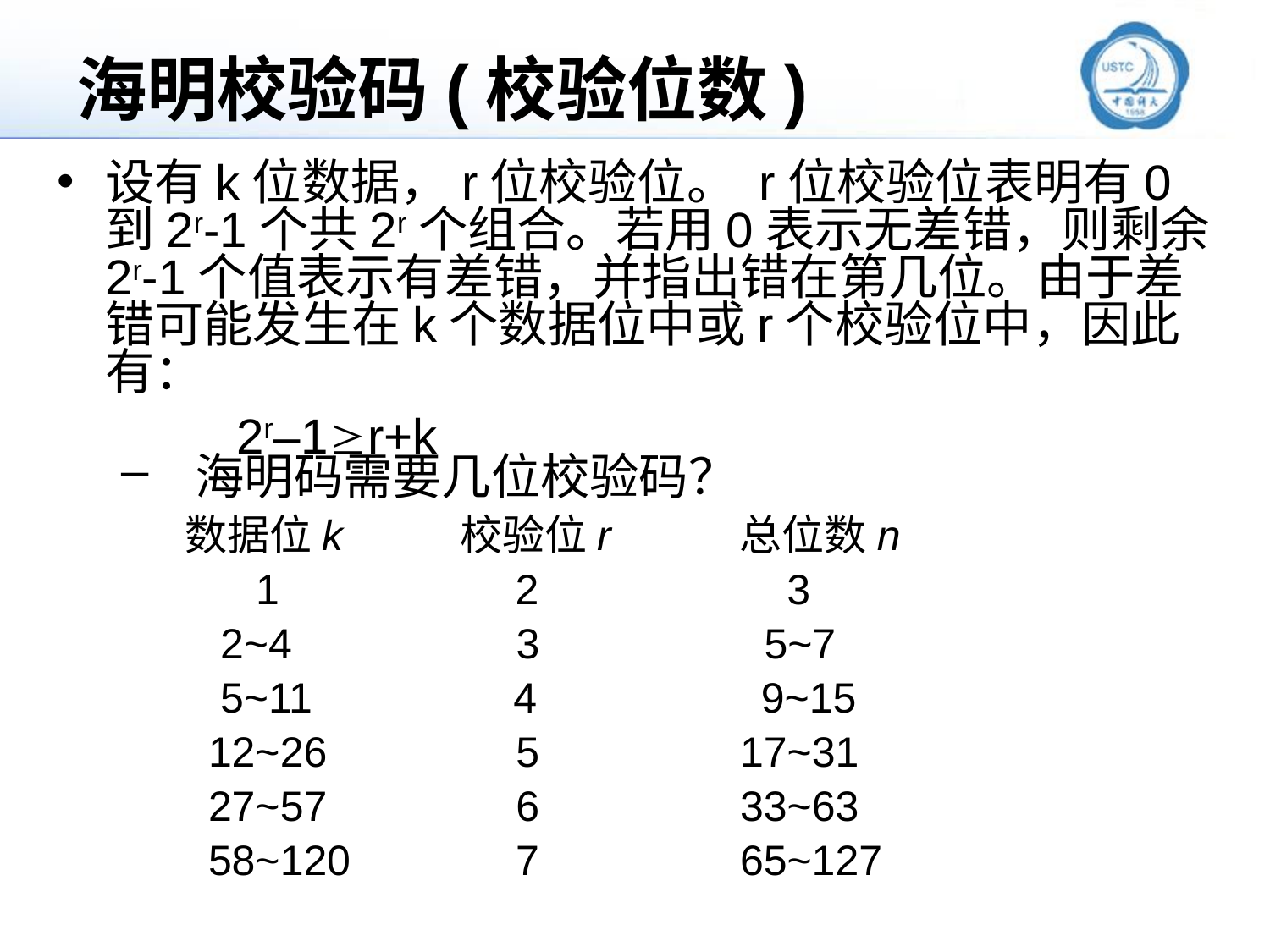

# 海明校验码(校验位数)
设有k位数据，r位校验位。 r位校验位表明有0到2r-1个共2r个组合。若用0表示无差错，则剩余2r-1个值表示有差错，并指出错在第几位。由于差错可能发生在k个数据位中或r个校验位中，因此有：
             2r–1≥r+k
海明码需要几位校验码？
数据位k         校验位r          总位数n
      1                    2                     3
   2~4                   3                   5~7
   5~11                 4                   9~15
  12~26                5                 17~31
  27~57                6                 33~63
  58~120              7                 65~127